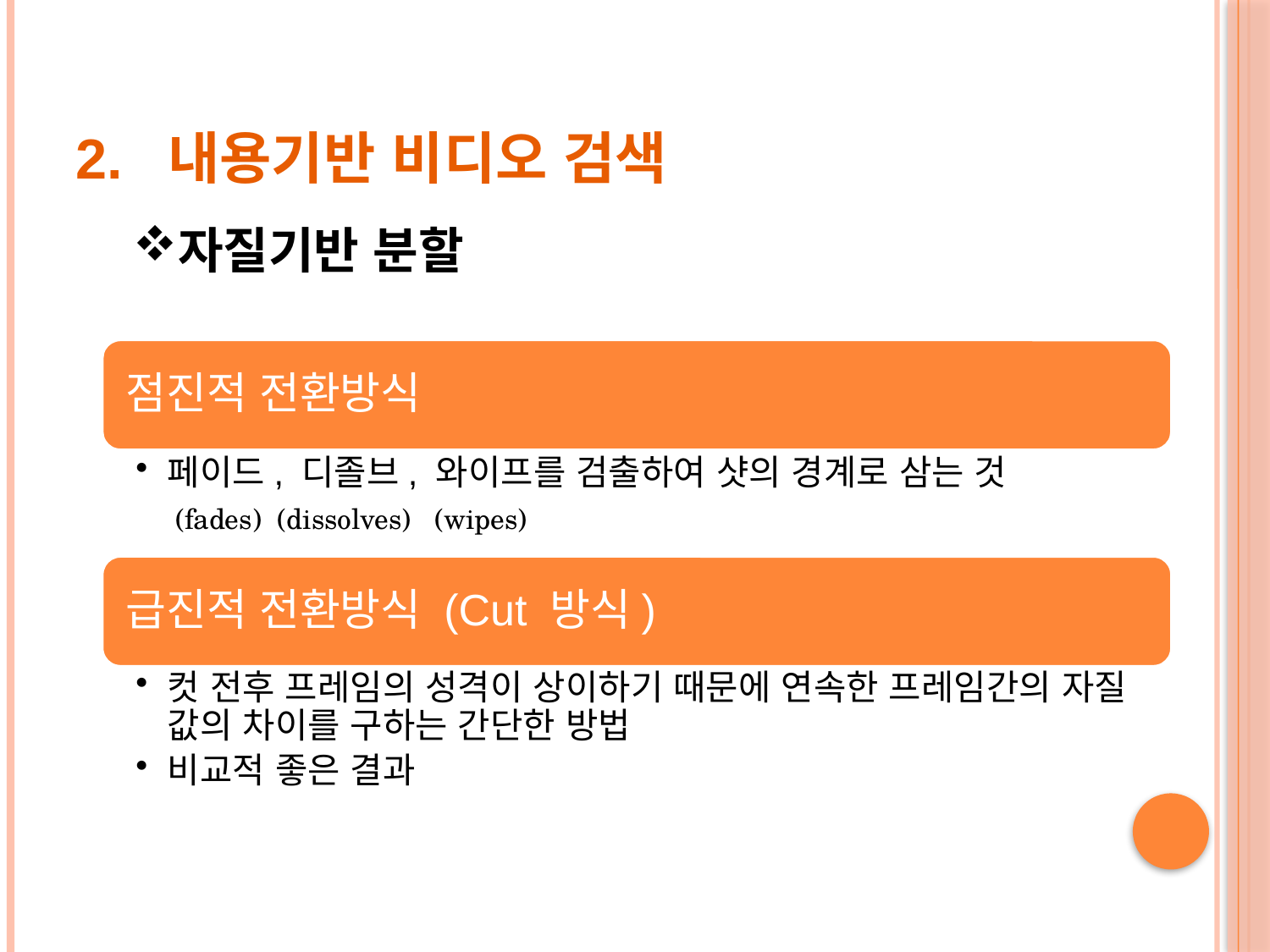

# 2.  내용기반 비디오 검색
자질기반 분할
점진적 전환방식
페이드, 디졸브, 와이프를 검출하여 샷의 경계로 삼는 것
급진적 전환방식 (Cut 방식)
컷 전후 프레임의 성격이 상이하기 때문에 연속한 프레임간의 자질 값의 차이를 구하는 간단한 방법
비교적 좋은 결과
 (fades)  (dissolves)   (wipes)